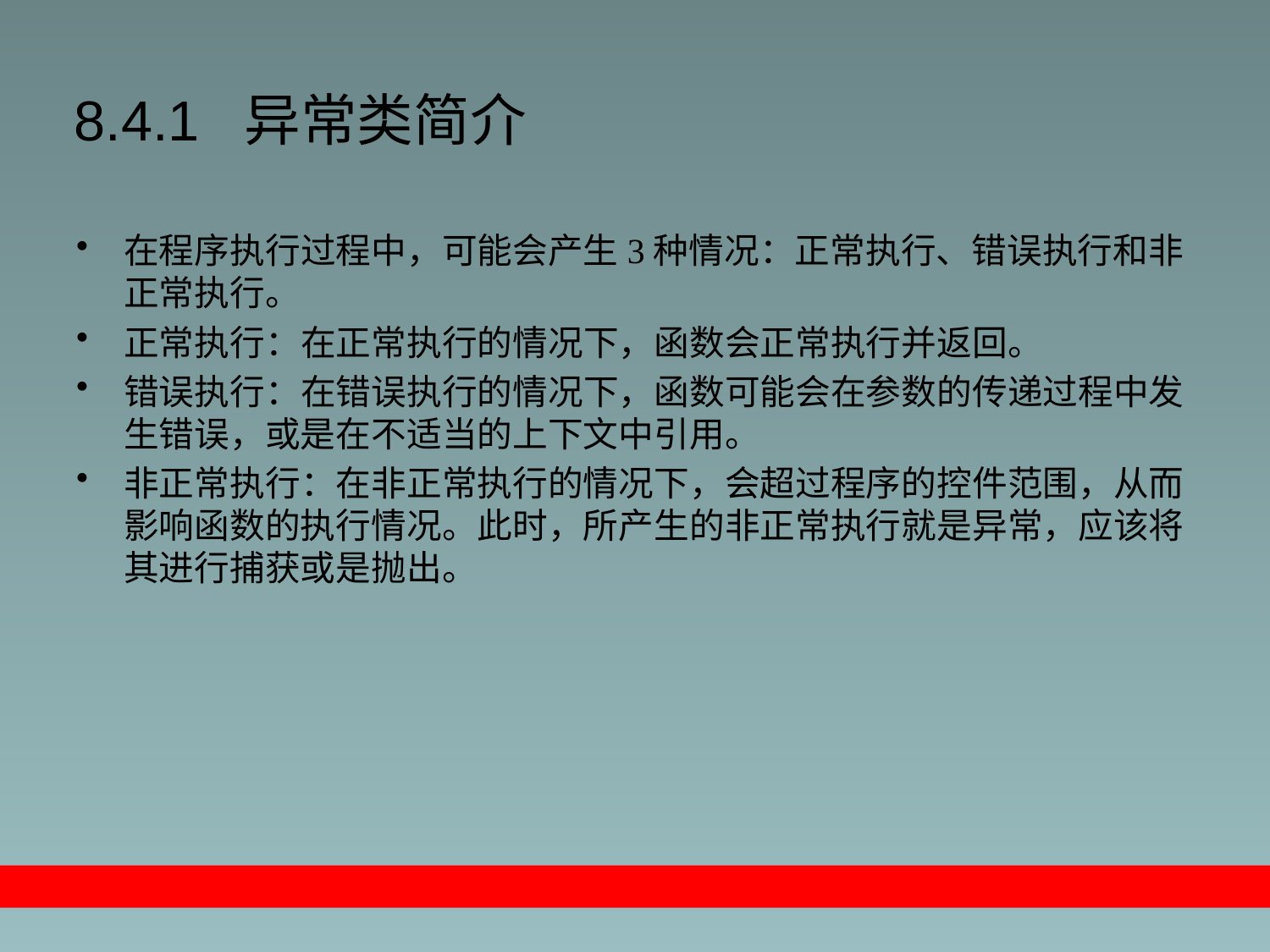

# 8.4.1  异常类简介
在程序执行过程中，可能会产生3种情况：正常执行、错误执行和非正常执行。
正常执行：在正常执行的情况下，函数会正常执行并返回。
错误执行：在错误执行的情况下，函数可能会在参数的传递过程中发生错误，或是在不适当的上下文中引用。
非正常执行：在非正常执行的情况下，会超过程序的控件范围，从而影响函数的执行情况。此时，所产生的非正常执行就是异常，应该将其进行捕获或是抛出。